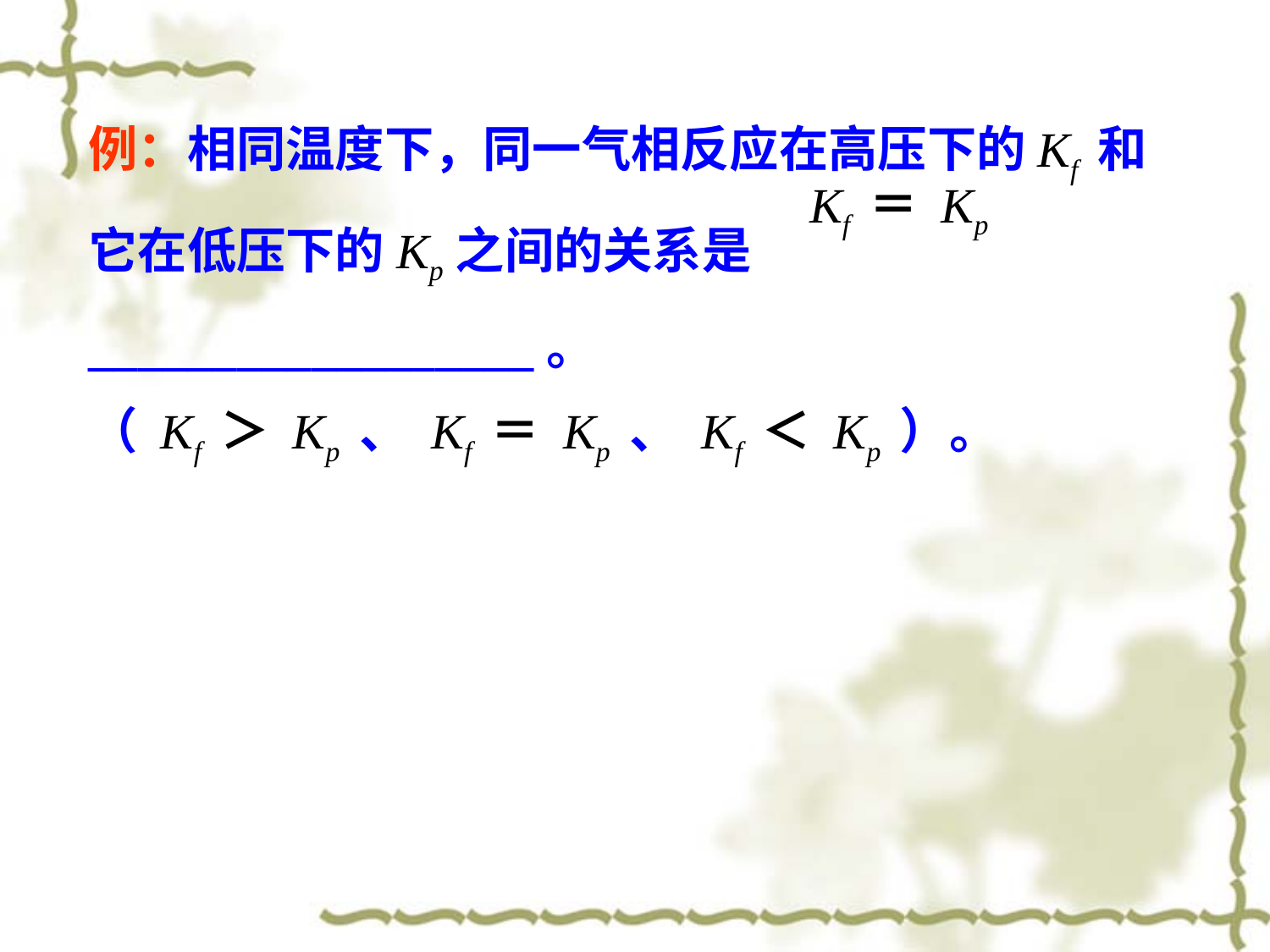

例：相同温度下，同一气相反应在高压下的Kf 和它在低压下的Kp之间的关系是__________________。
（ Kf ＞ Kp 、 Kf ＝ Kp 、 Kf ＜ Kp ）。
Kf ＝ Kp